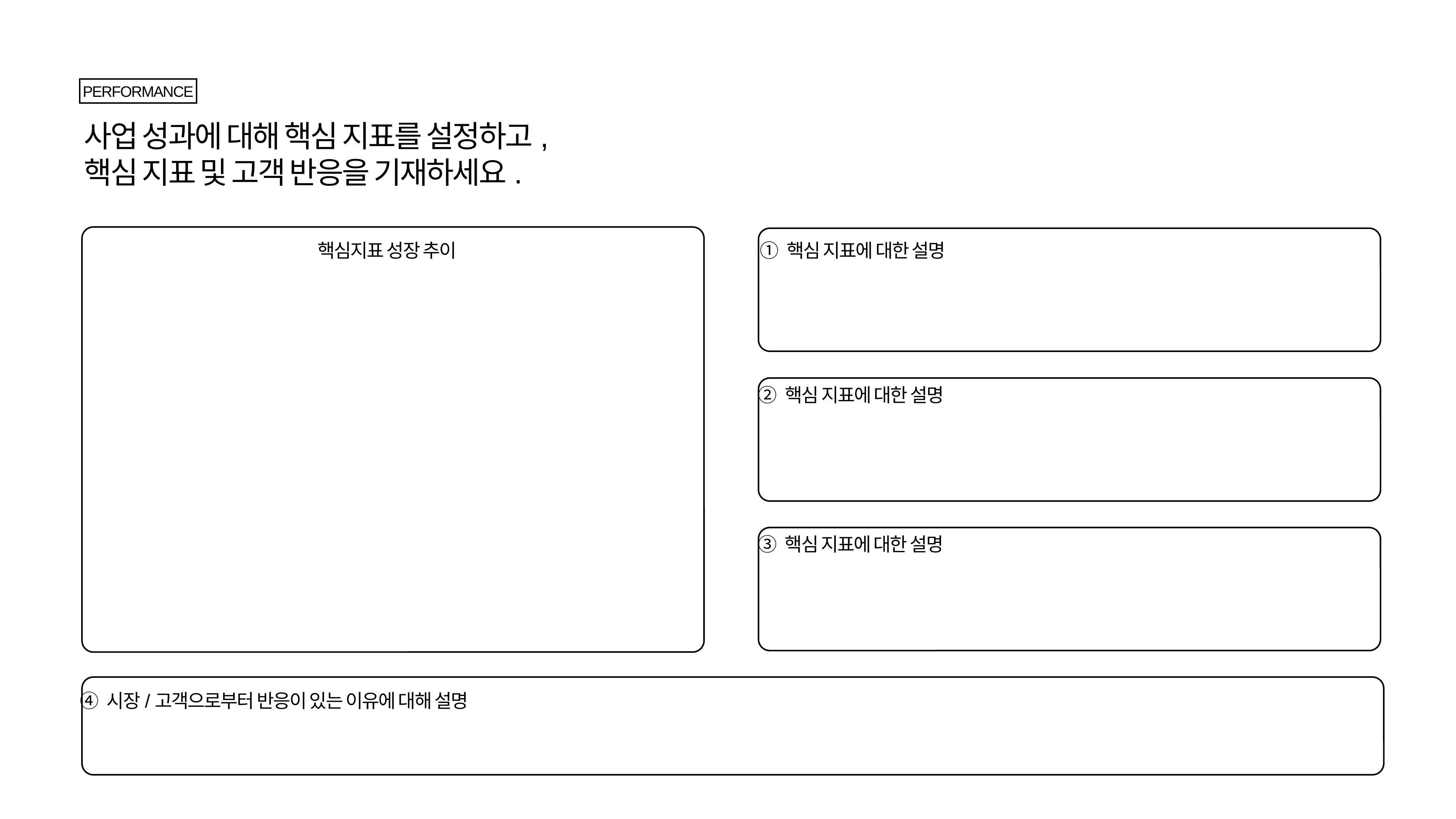

PERFORMANCE
사업 성과에 대해 핵심 지표를 설정하고,
핵심 지표 및 고객 반응을 기재하세요.

핵심지표 성장 추이
① 핵심 지표에 대한 설명

② 핵심 지표에 대한 설명

③ 핵심 지표에 대한 설명

④ 시장/고객으로부터 반응이 있는 이유에 대해 설명